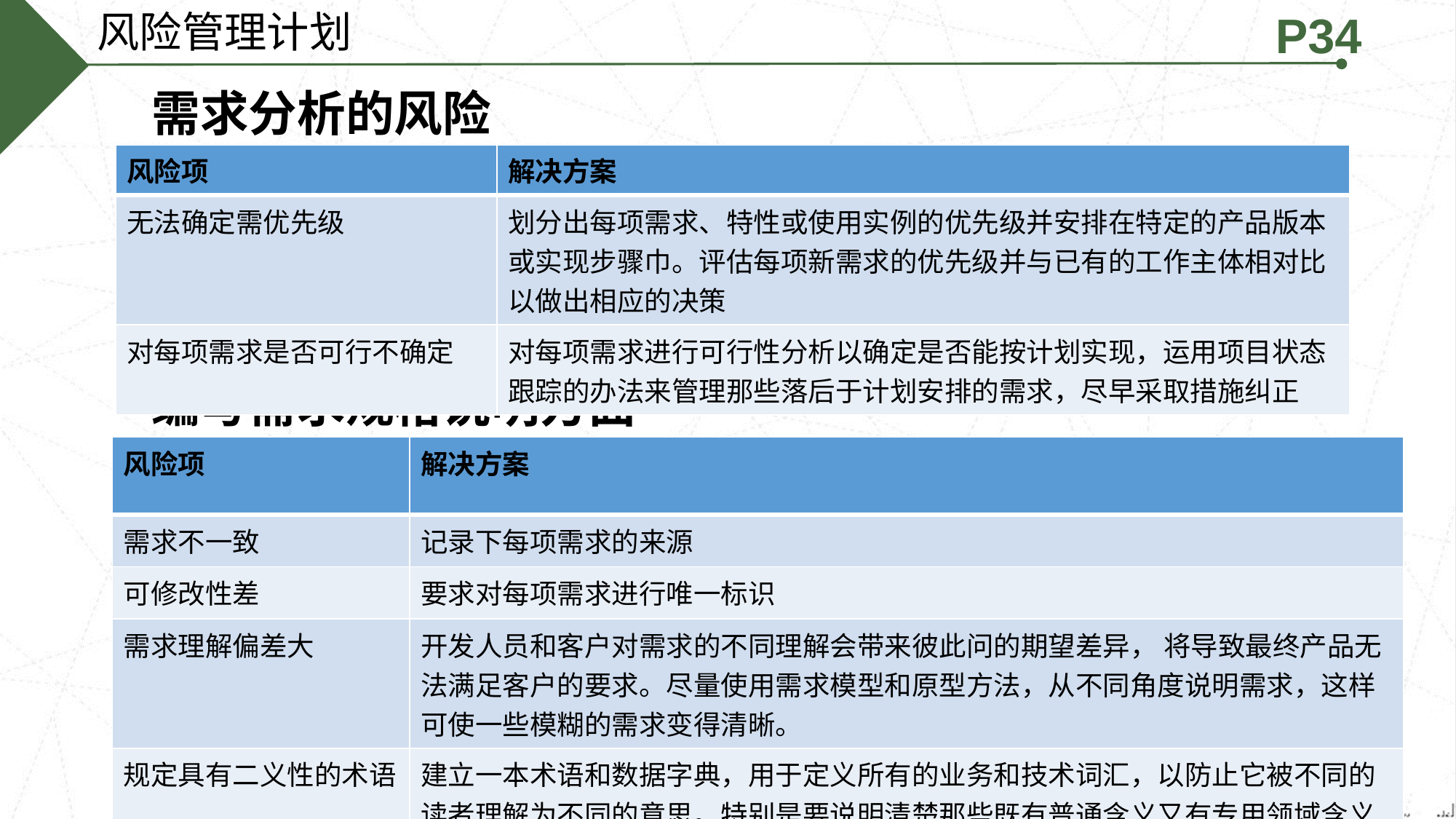

风险管理计划
P34

需求分析的风险

编写需求规格说明方面

| 风险项 | 解决方案 |
| --- | --- |
| 无法确定需优先级 | 划分出每项需求、特性或使用实例的优先级并安排在特定的产品版本或实现步骤巾。评估每项新需求的优先级并与已有的工作主体相对比以做出相应的决策 |
| 对每项需求是否可行不确定 | 对每项需求进行可行性分析以确定是否能按计划实现，运用项目状态跟踪的办法来管理那些落后于计划安排的需求，尽早采取措施纠正 |

| 风险项 | 解决方案 |
| --- | --- |
| 需求不一致 | 记录下每项需求的来源 |
| 可修改性差 | 要求对每项需求进行唯一标识 |
| 需求理解偏差大 | 开发人员和客户对需求的不同理解会带来彼此问的期望差异， 将导致最终产品无法满足客户的要求。尽量使用需求模型和原型方法，从不同角度说明需求，这样可使一些模糊的需求变得清晰。 |
| 规定具有二义性的术语 | 建立一本术语和数据字典，用于定义所有的业务和技术词汇，以防止它被不同的读者理解为不同的意思。特别是要说明清楚那些既有普通含义又有专用领域含义的词语。 |